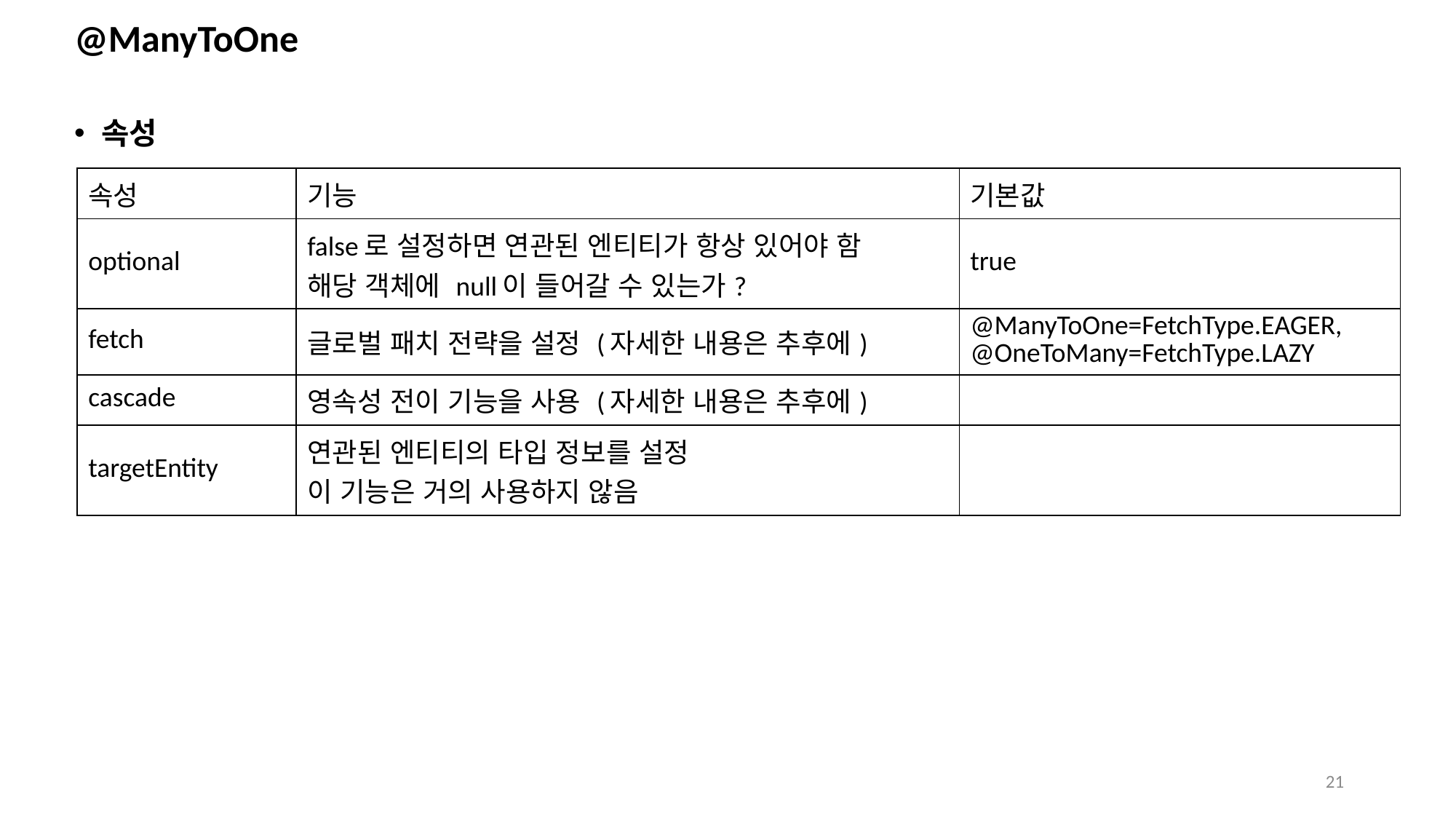

# @ManyToOne
속성

| 속성 | 기능 | 기본값 |
| --- | --- | --- |
| optional | false로 설정하면 연관된 엔티티가 항상 있어야 함 해당 객체에 null이 들어갈 수 있는가? | true |
| fetch | 글로벌 패치 전략을 설정 (자세한 내용은 추후에) | @ManyToOne=FetchType.EAGER, @OneToMany=FetchType.LAZY |
| cascade | 영속성 전이 기능을 사용 (자세한 내용은 추후에) |  |
| targetEntity | 연관된 엔티티의 타입 정보를 설정 이 기능은 거의 사용하지 않음 |  |
21